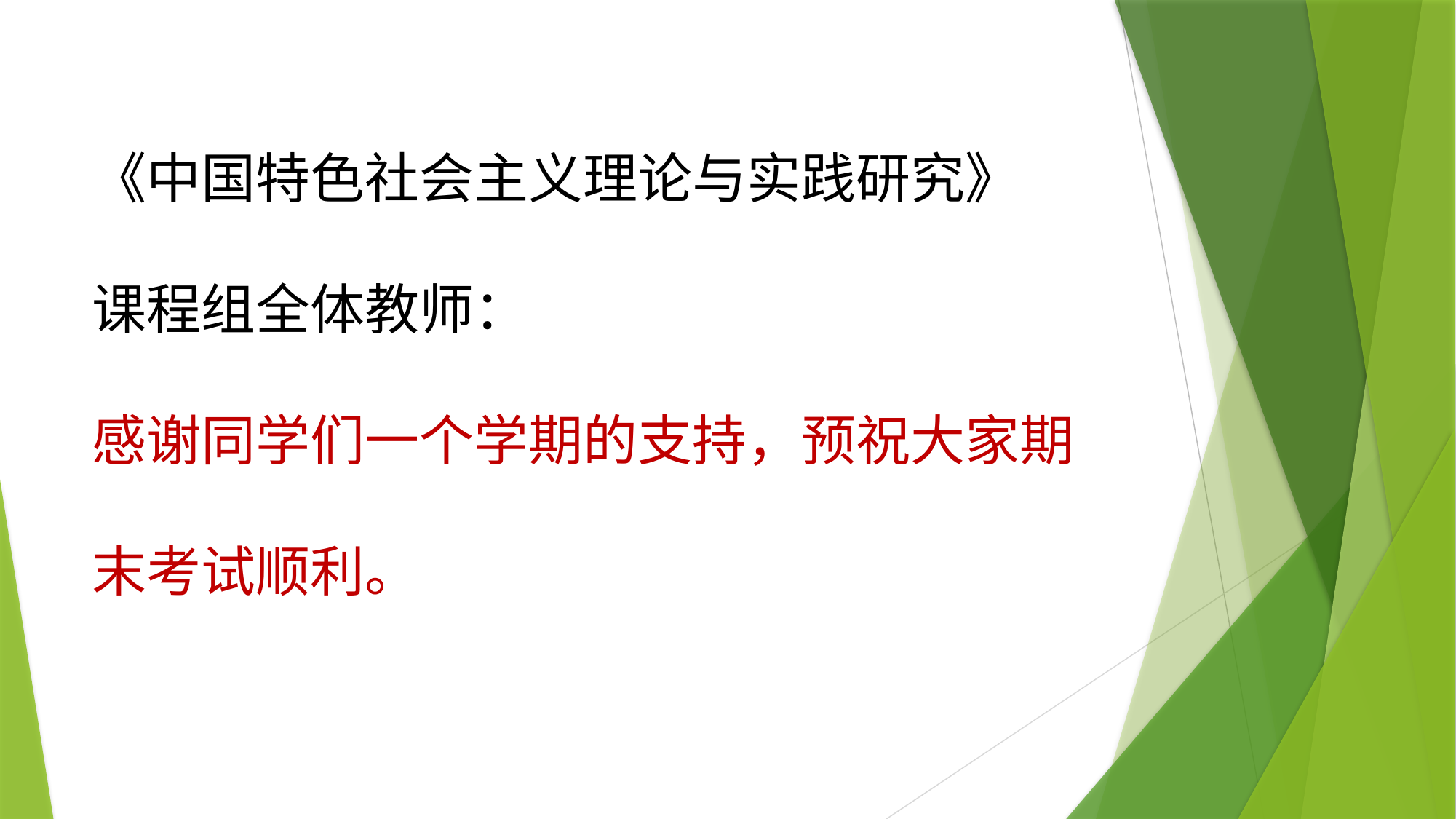

# 《中国特色社会主义理论与实践研究》 课程组全体教师： 感谢同学们一个学期的支持，预祝大家期末考试顺利。